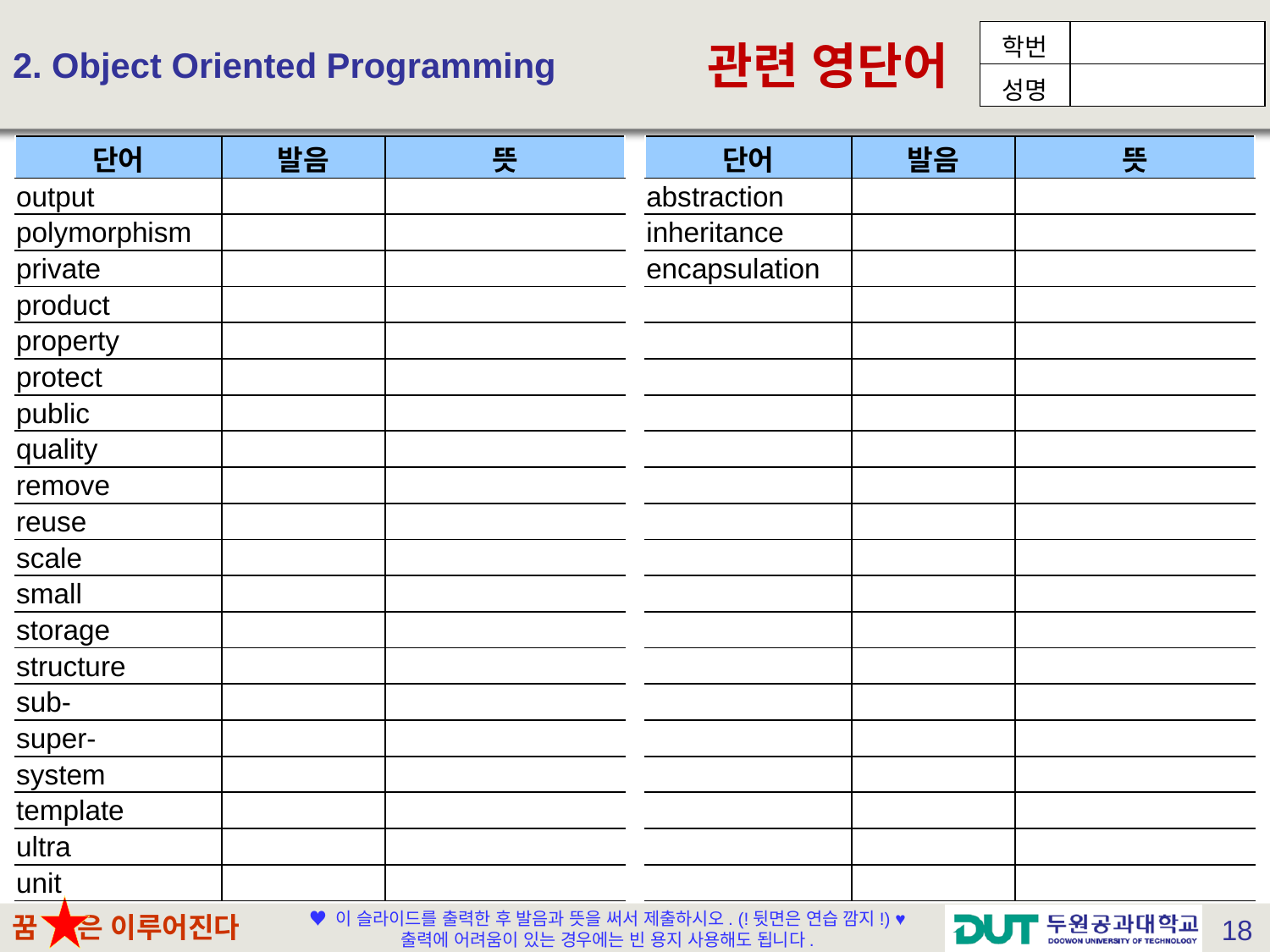

# 2. Object Oriented Programming
| 단어 | 발음 | 뜻 |
| --- | --- | --- |
| output |  |  |
| polymorphism |  |  |
| private |  |  |
| product |  |  |
| property |  |  |
| protect |  |  |
| public |  |  |
| quality |  |  |
| remove |  |  |
| reuse |  |  |
| scale |  |  |
| small |  |  |
| storage |  |  |
| structure |  |  |
| sub- |  |  |
| super- |  |  |
| system |  |  |
| template |  |  |
| ultra |  |  |
| unit |  |  |
| 단어 | 발음 | 뜻 |
| --- | --- | --- |
| abstraction |  |  |
| inheritance |  |  |
| encapsulation |  |  |
|  |  |  |
|  |  |  |
|  |  |  |
|  |  |  |
|  |  |  |
|  |  |  |
|  |  |  |
|  |  |  |
|  |  |  |
|  |  |  |
|  |  |  |
|  |  |  |
|  |  |  |
|  |  |  |
|  |  |  |
|  |  |  |
|  |  |  |